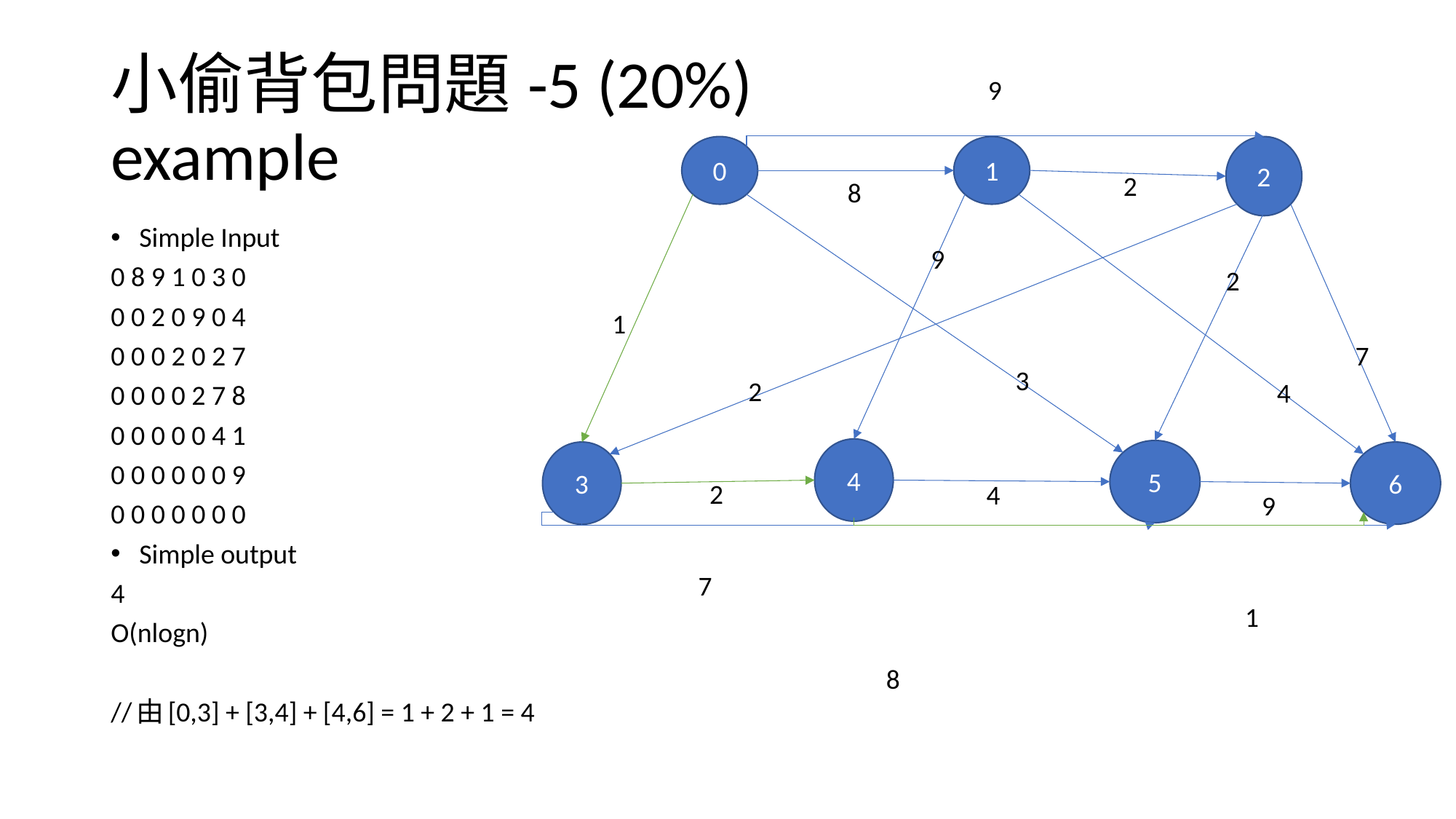

# 小偷背包問題-5 (20%) example
9
0
1
2
2
8
Simple Input
0 8 9 1 0 3 0
0 0 2 0 9 0 4
0 0 0 2 0 2 7
0 0 0 0 2 7 8
0 0 0 0 0 4 1
0 0 0 0 0 0 9
0 0 0 0 0 0 0
Simple output
4
O(nlogn)

//由[0,3] + [3,4] + [4,6] = 1 + 2 + 1 = 4
9
2
1
7
3
2
4
4
5
3
6
2
4
9
7
1
8